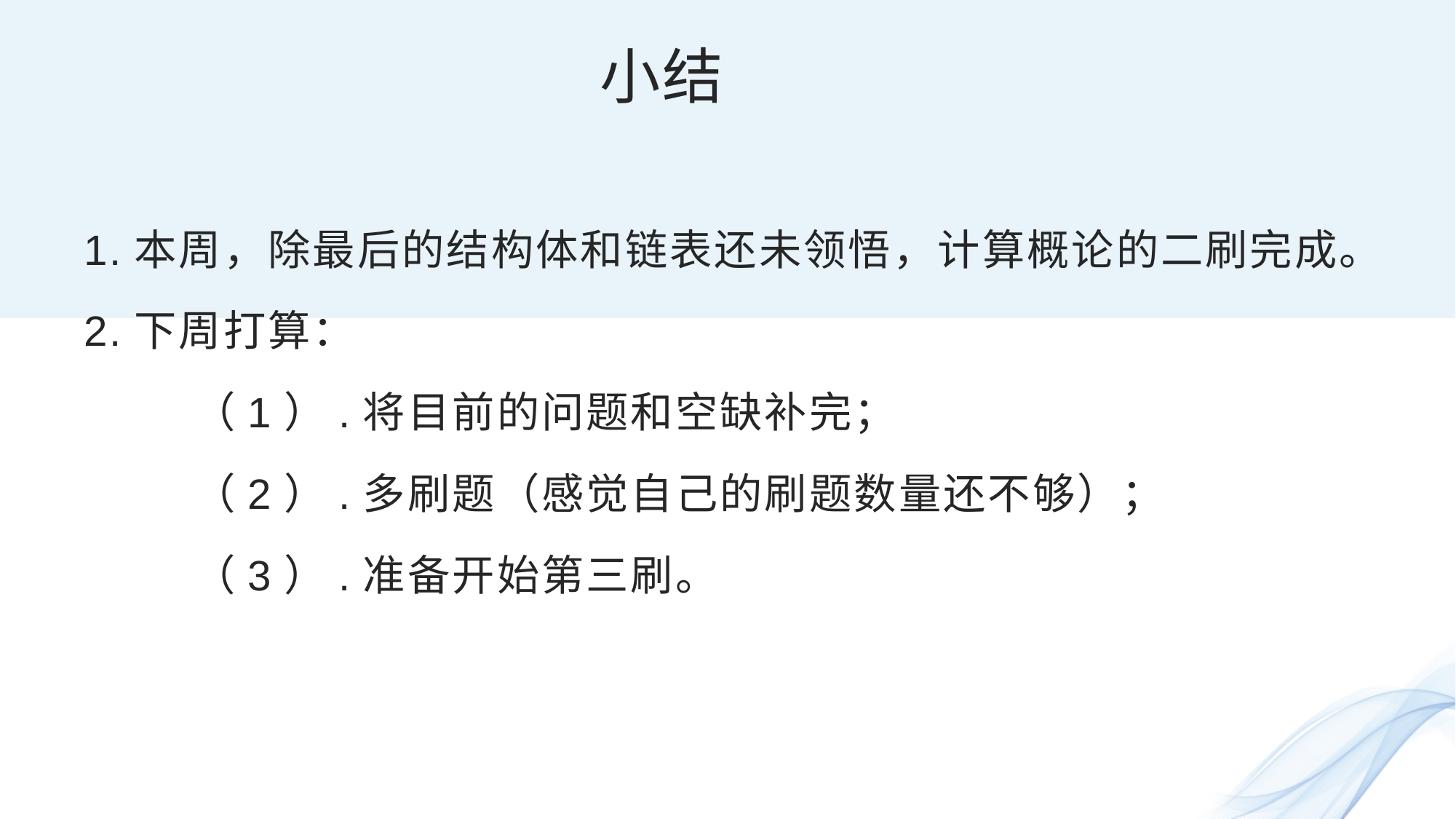

小结

1.本周，除最后的结构体和链表还未领悟，计算概论的二刷完成。
2.下周打算：
	（1）.将目前的问题和空缺补完；
	（2）.多刷题（感觉自己的刷题数量还不够）；
	（3）.准备开始第三刷。